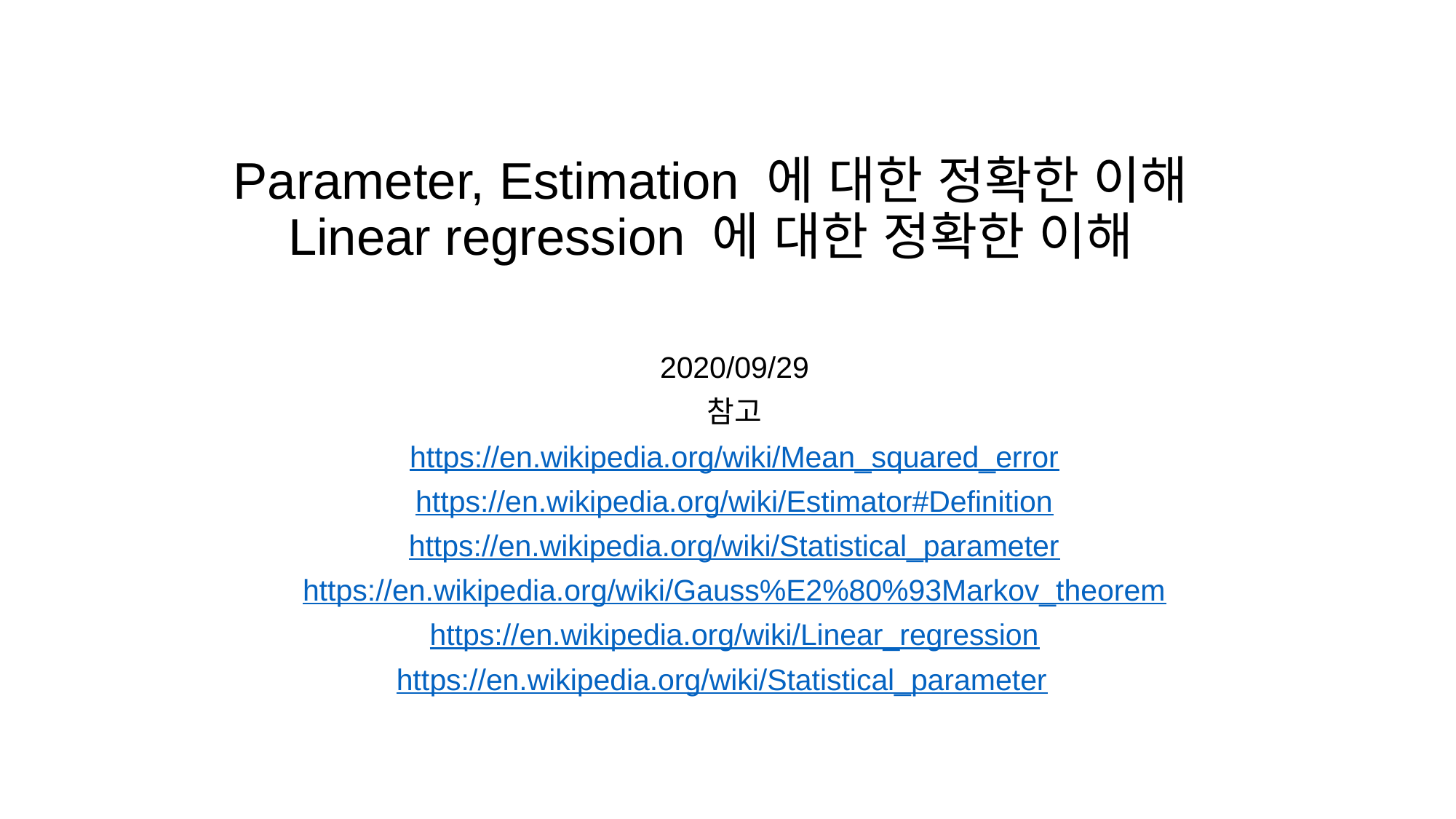

# Parameter, Estimation 에 대한 정확한 이해 Linear regression 에 대한 정확한 이해
2020/09/29
참고
https://en.wikipedia.org/wiki/Mean_squared_error
https://en.wikipedia.org/wiki/Estimator#Definition
https://en.wikipedia.org/wiki/Statistical_parameter
https://en.wikipedia.org/wiki/Gauss%E2%80%93Markov_theorem
https://en.wikipedia.org/wiki/Linear_regression
https://en.wikipedia.org/wiki/Statistical_parameter